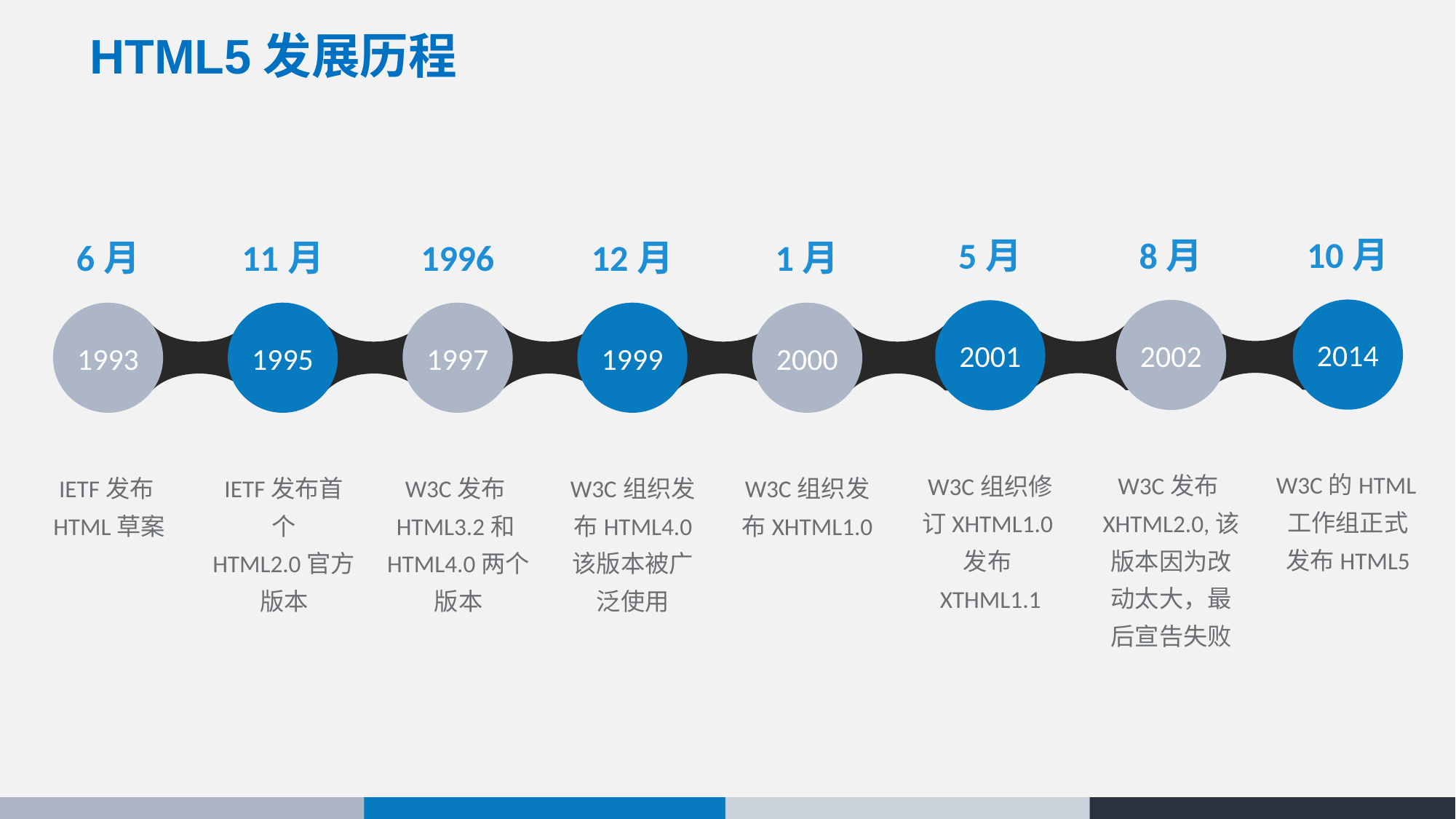

# HTML5发展历程
10月
8月
5月
6月
11月
1996
12月
1月
2014
2002
2001
1993
1995
1997
1999
2000

W3C的HTML工作组正式发布HTML5
W3C发布XHTML2.0,该版本因为改动太大，最后宣告失败
W3C组织修订XHTML1.0发布XTHML1.1
IETF发布HTML草案
IETF发布首个
HTML2.0官方版本
W3C发布HTML3.2和HTML4.0两个版本
W3C组织发布HTML4.0 该版本被广泛使用
W3C组织发布XHTML1.0